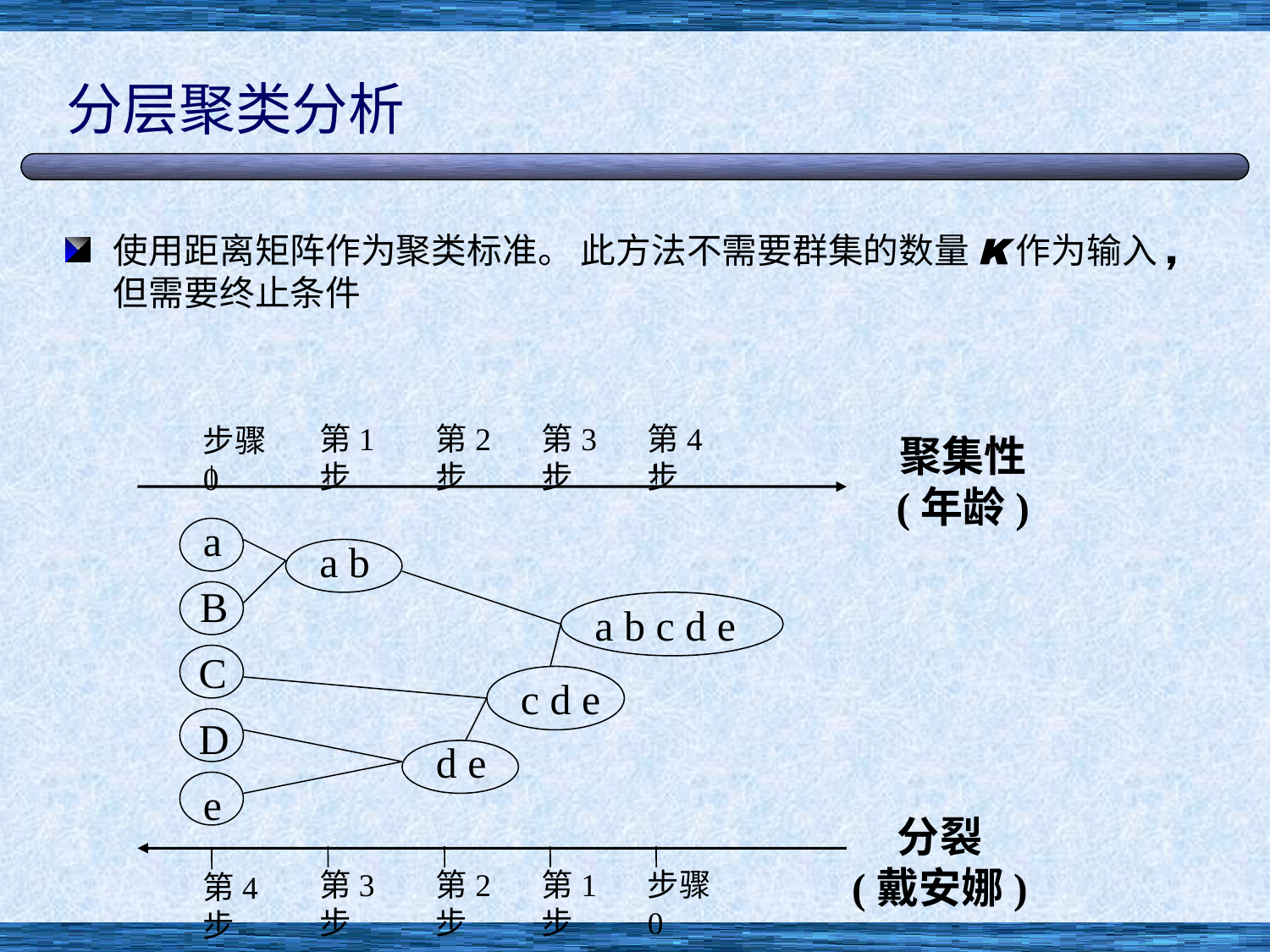

# 分层聚类分析
使用距离矩阵作为聚类标准。 此方法不需要群集的数量K作为输入, 但需要终止条件
第1步

第2步

第3步

第4步

步骤0

聚集性
(年龄)

a

a b

B

a b c d e

C

c d e

D

d e

e
分裂
(戴安娜)

第3步
第2步
第1步
步骤0
第4步